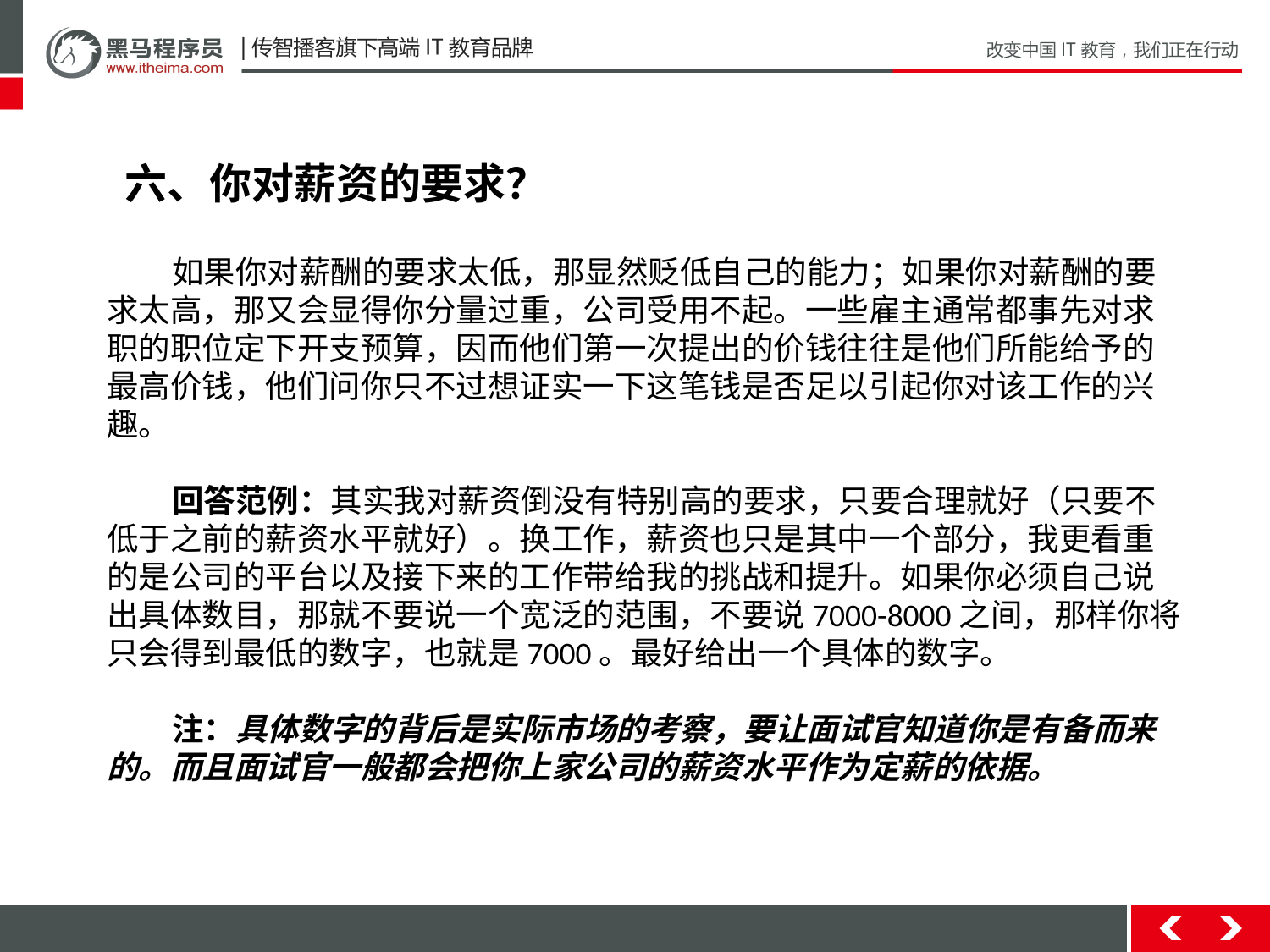

六、你对薪资的要求？
        如果你对薪酬的要求太低，那显然贬低自己的能力；如果你对薪酬的要求太高，那又会显得你分量过重，公司受用不起。一些雇主通常都事先对求职的职位定下开支预算，因而他们第一次提出的价钱往往是他们所能给予的最高价钱，他们问你只不过想证实一下这笔钱是否足以引起你对该工作的兴趣。

        回答范例：其实我对薪资倒没有特别高的要求，只要合理就好（只要不低于之前的薪资水平就好）。换工作，薪资也只是其中一个部分，我更看重的是公司的平台以及接下来的工作带给我的挑战和提升。如果你必须自己说出具体数目，那就不要说一个宽泛的范围，不要说7000-8000之间，那样你将只会得到最低的数字，也就是7000。最好给出一个具体的数字。

        注：具体数字的背后是实际市场的考察，要让面试官知道你是有备而来的。而且面试官一般都会把你上家公司的薪资水平作为定薪的依据。